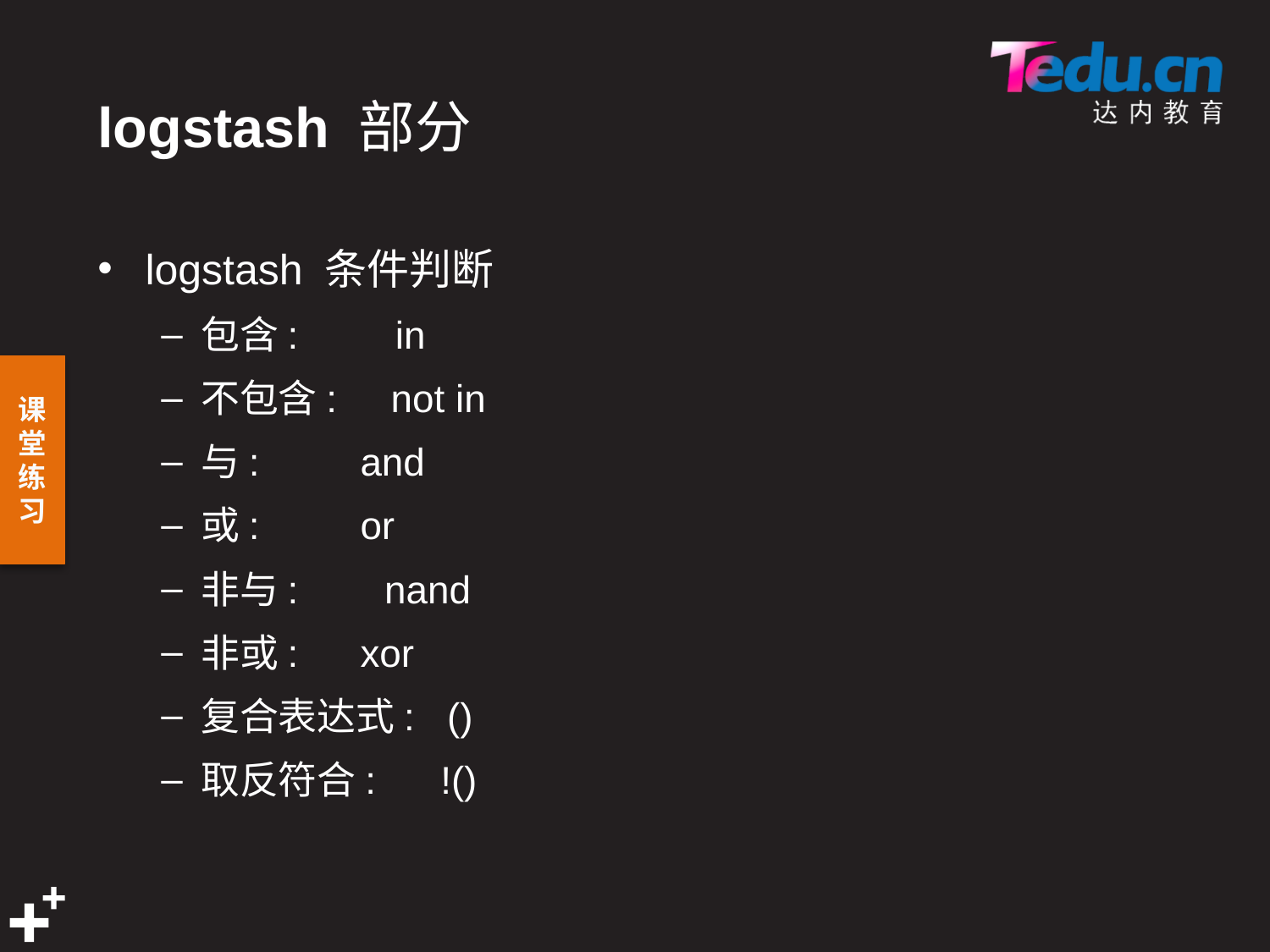

# logstash 部分
logstash 条件判断
包含:         in
不包含:     not in
与:	   and
或:  	   or
非与:        nand
非或:	   xor
复合表达式:   ()
取反符合:      !()